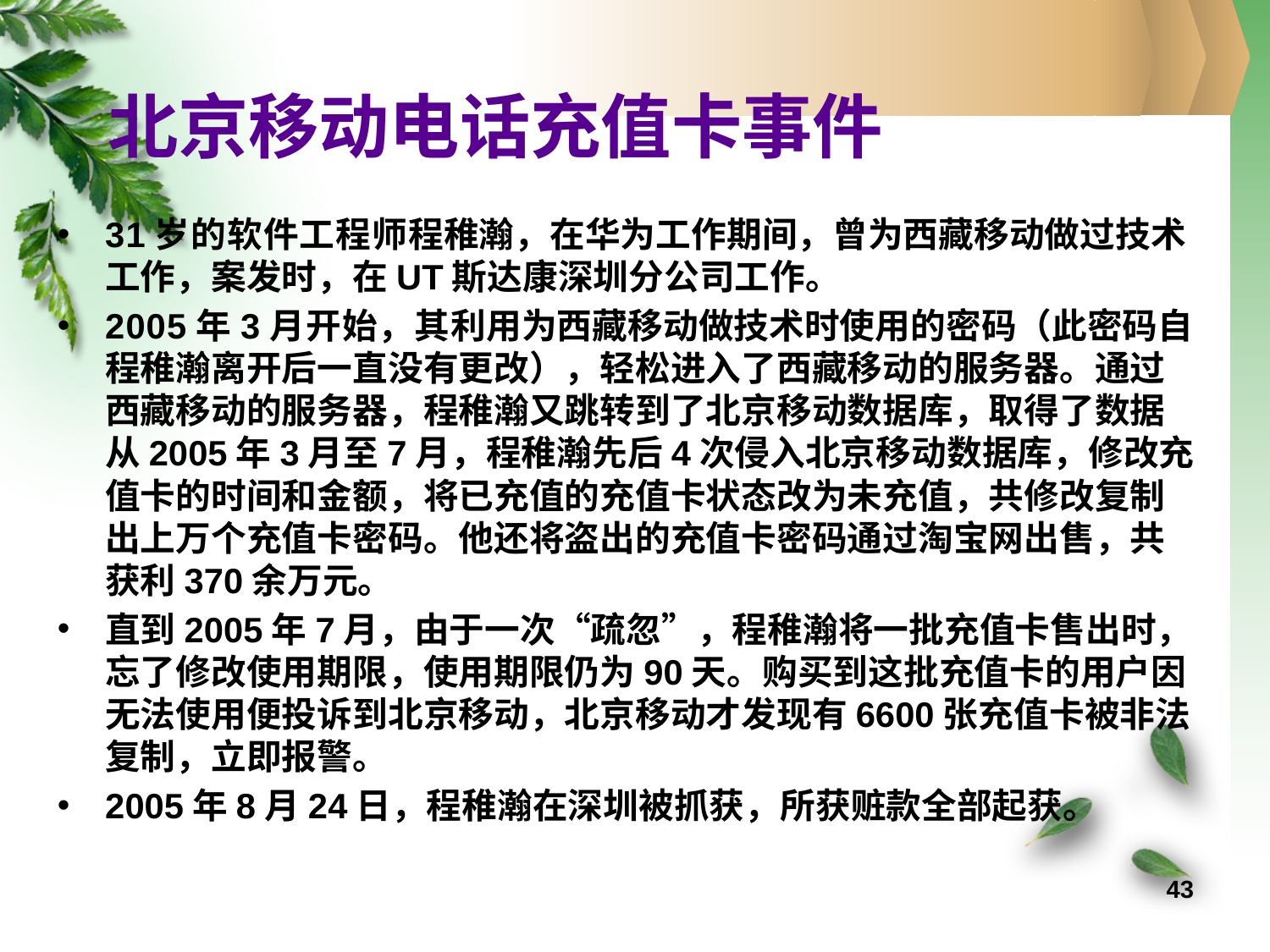

北京移动电话充值卡事件
31岁的软件工程师程稚瀚，在华为工作期间，曾为西藏移动做过技术工作，案发时，在UT斯达康深圳分公司工作。
2005年3月开始，其利用为西藏移动做技术时使用的密码（此密码自程稚瀚离开后一直没有更改），轻松进入了西藏移动的服务器。通过西藏移动的服务器，程稚瀚又跳转到了北京移动数据库，取得了数据从2005年3月至7月，程稚瀚先后4次侵入北京移动数据库，修改充值卡的时间和金额，将已充值的充值卡状态改为未充值，共修改复制出上万个充值卡密码。他还将盗出的充值卡密码通过淘宝网出售，共获利370余万元。
直到2005年7月，由于一次“疏忽”，程稚瀚将一批充值卡售出时，忘了修改使用期限，使用期限仍为90天。购买到这批充值卡的用户因无法使用便投诉到北京移动，北京移动才发现有6600张充值卡被非法复制，立即报警。
2005年8月24日，程稚瀚在深圳被抓获，所获赃款全部起获。
43